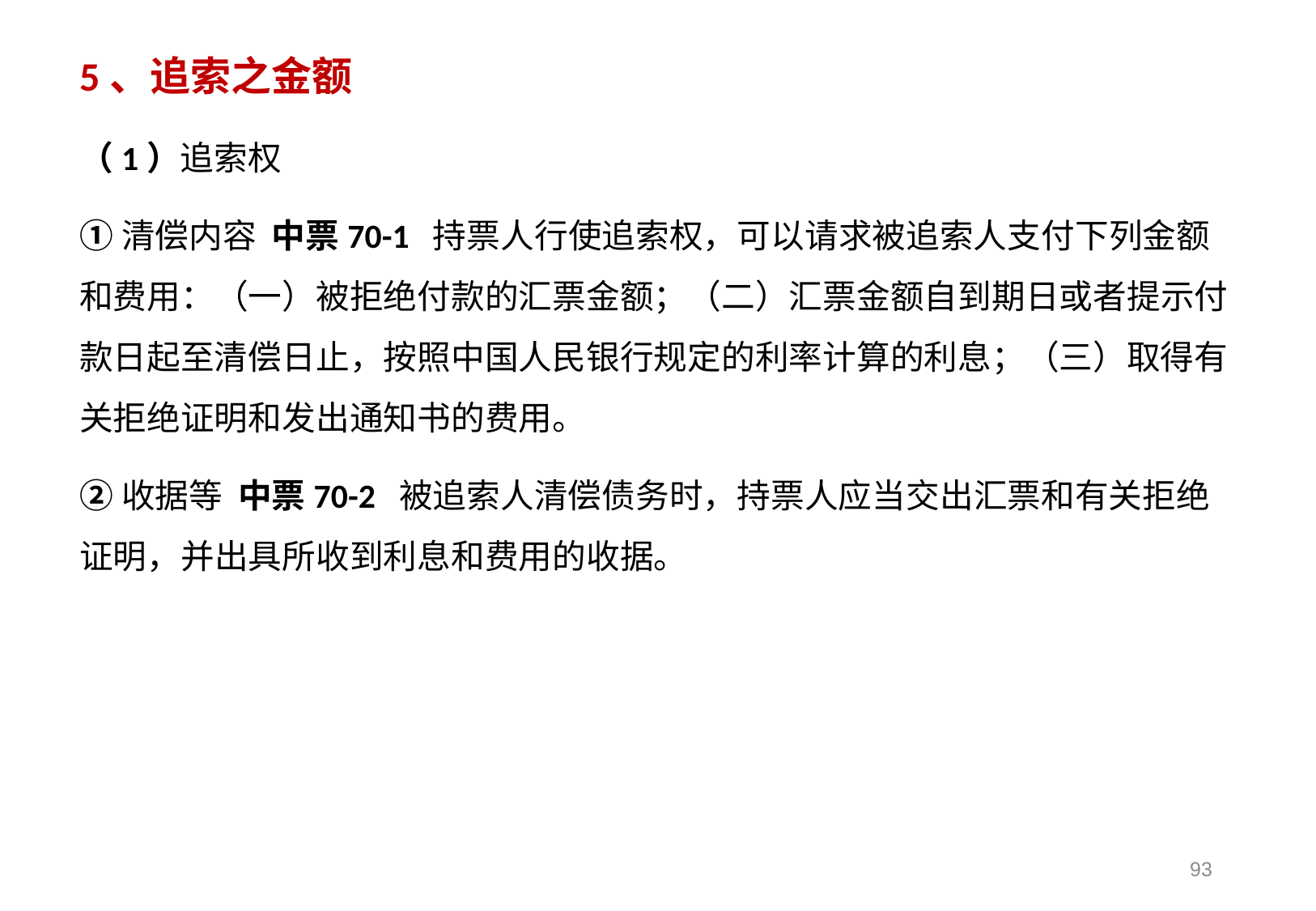

5、追索之金额
（1）追索权
①清偿内容  中票70-1  持票人行使追索权，可以请求被追索人支付下列金额和费用：（一）被拒绝付款的汇票金额；（二）汇票金额自到期日或者提示付款日起至清偿日止，按照中国人民银行规定的利率计算的利息；（三）取得有关拒绝证明和发出通知书的费用。
②收据等  中票70-2  被追索人清偿债务时，持票人应当交出汇票和有关拒绝证明，并出具所收到利息和费用的收据。
93